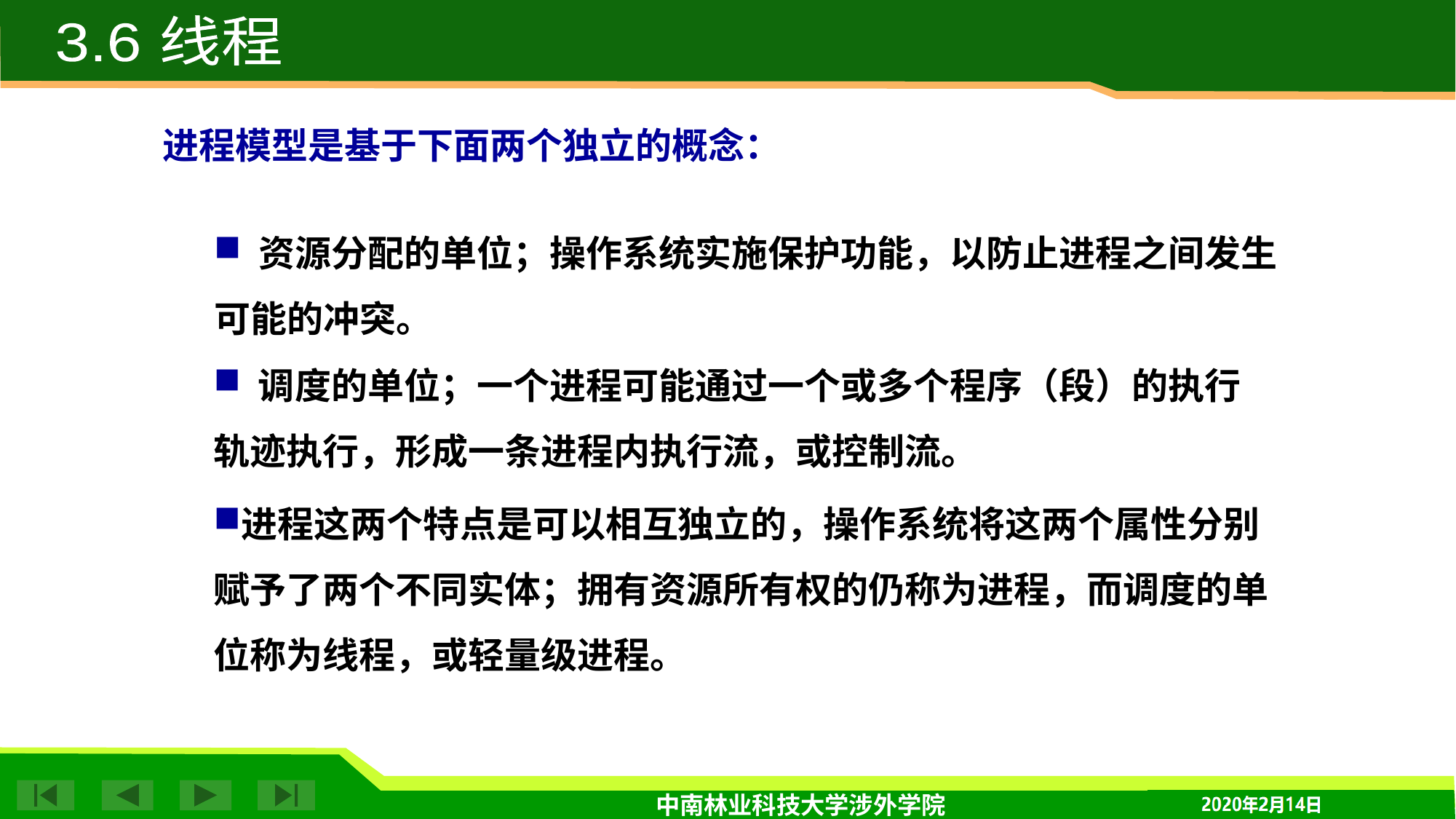

3.6 线程
进程模型是基于下面两个独立的概念：
 资源分配的单位；操作系统实施保护功能，以防止进程之间发生可能的冲突。
 调度的单位；一个进程可能通过一个或多个程序（段）的执行轨迹执行，形成一条进程内执行流，或控制流。
进程这两个特点是可以相互独立的，操作系统将这两个属性分别赋予了两个不同实体；拥有资源所有权的仍称为进程，而调度的单位称为线程，或轻量级进程。